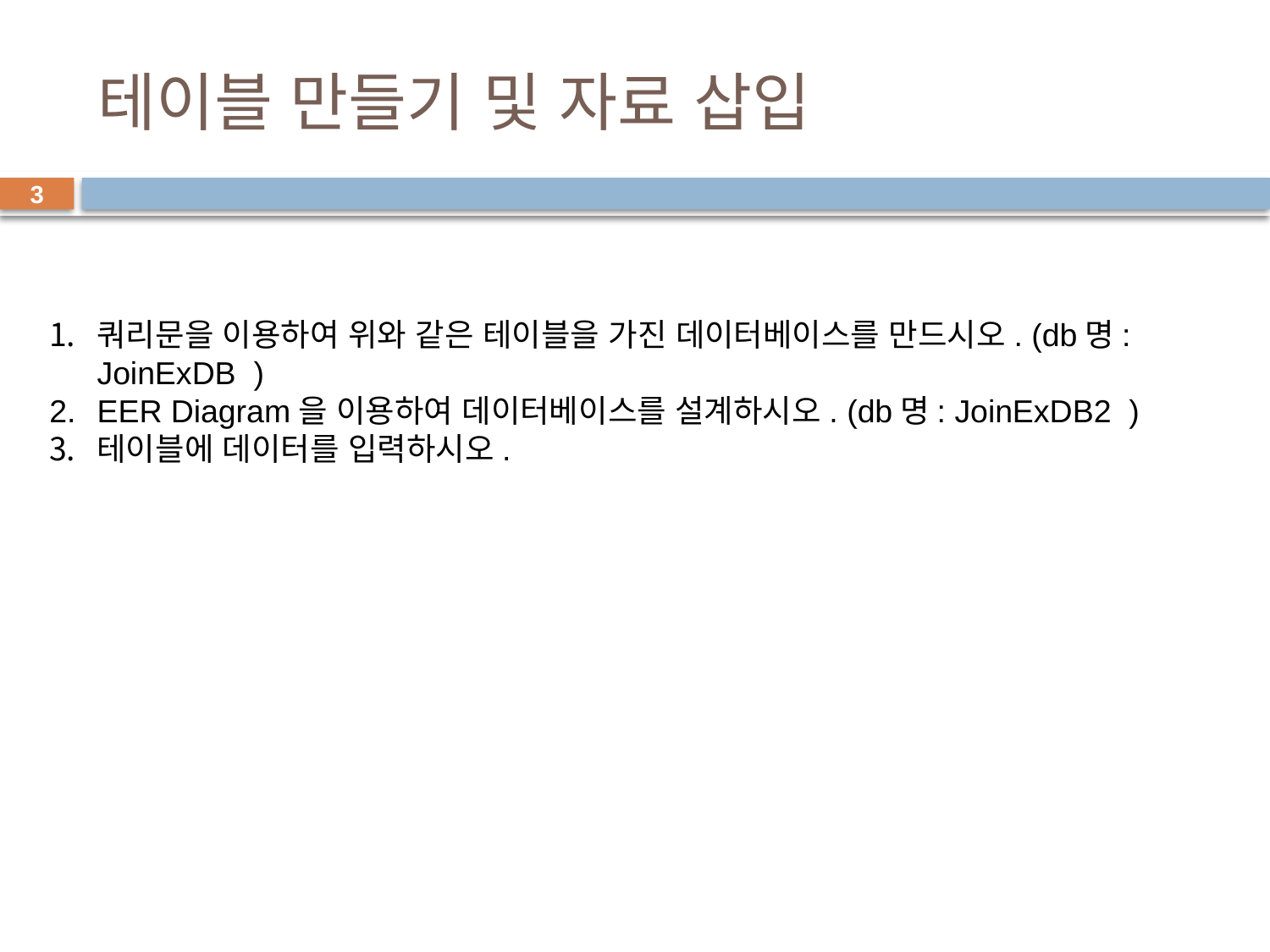

# 테이블 만들기 및 자료 삽입
3
쿼리문을 이용하여 위와 같은 테이블을 가진 데이터베이스를 만드시오. (db명: JoinExDB  )
EER Diagram을 이용하여 데이터베이스를 설계하시오. (db명: JoinExDB2  )
테이블에 데이터를 입력하시오.